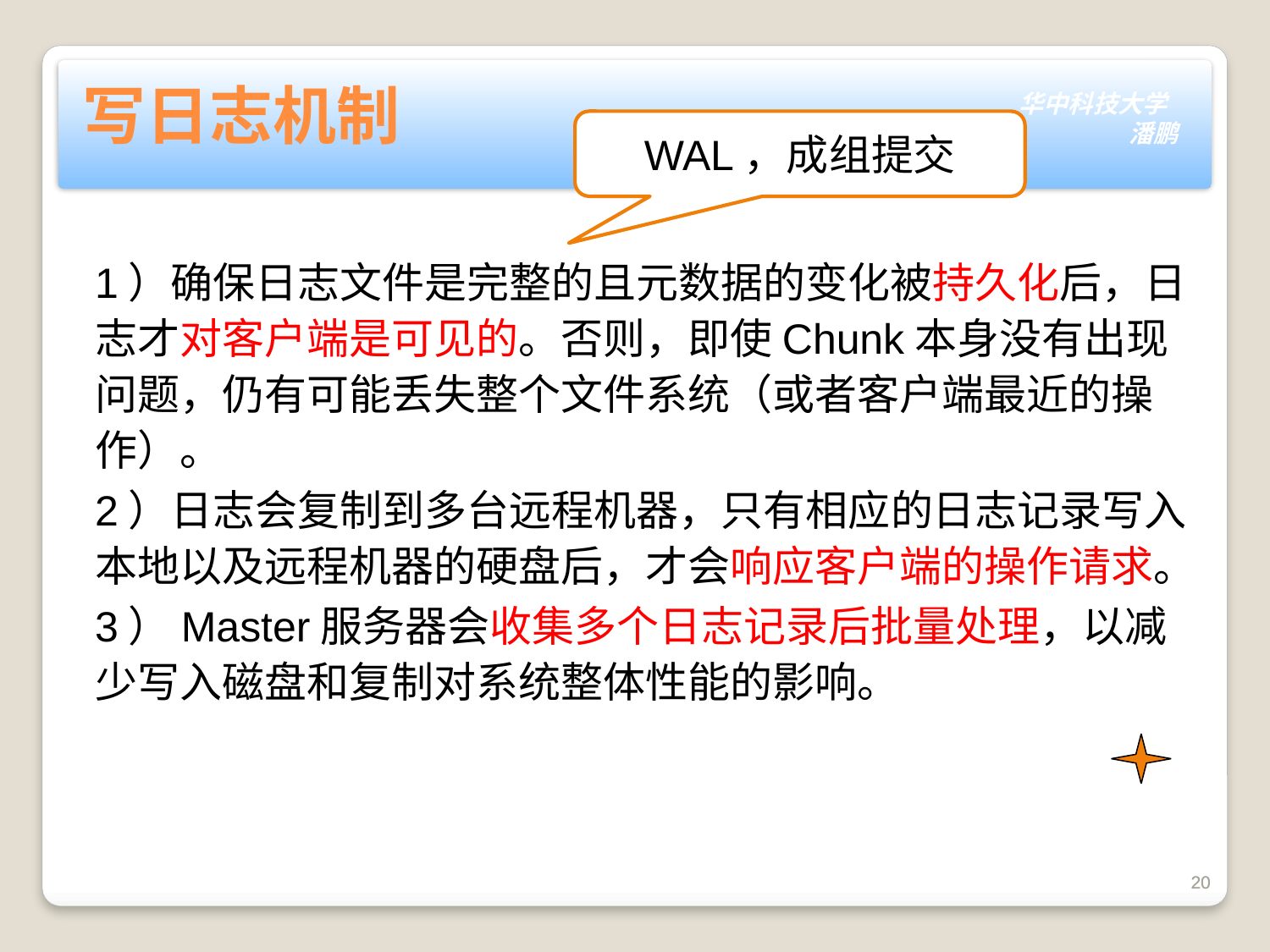

写日志机制
WAL，成组提交
1）确保日志文件是完整的且元数据的变化被持久化后，日志才对客户端是可见的。否则，即使Chunk本身没有出现问题，仍有可能丢失整个文件系统（或者客户端最近的操作）。
2）日志会复制到多台远程机器，只有相应的日志记录写入本地以及远程机器的硬盘后，才会响应客户端的操作请求。
3）Master服务器会收集多个日志记录后批量处理，以减少写入磁盘和复制对系统整体性能的影响。

20
20